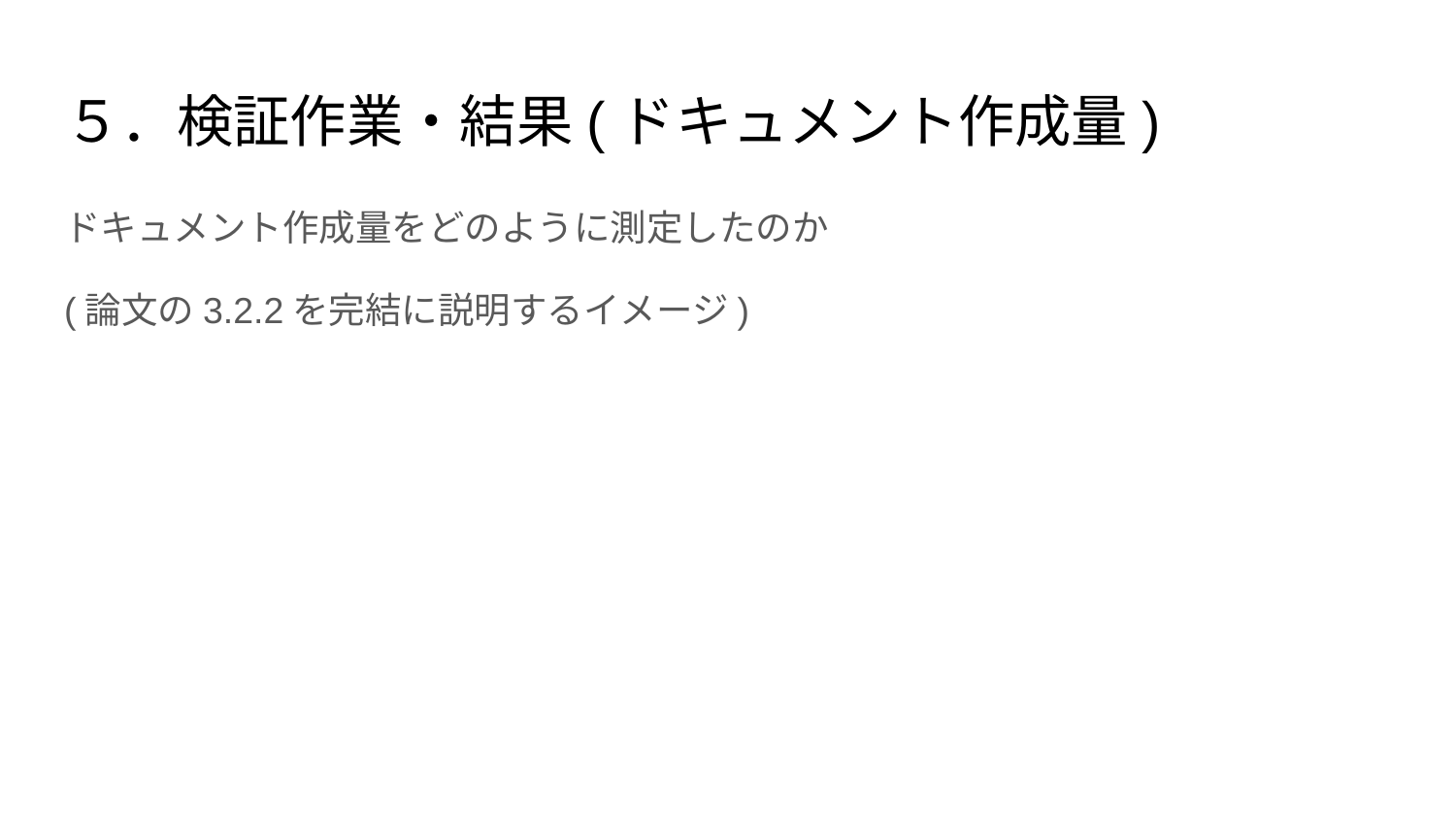

# ５．検証作業・結果(ドキュメント作成量)
ドキュメント作成量をどのように測定したのか
(論文の3.2.2を完結に説明するイメージ)